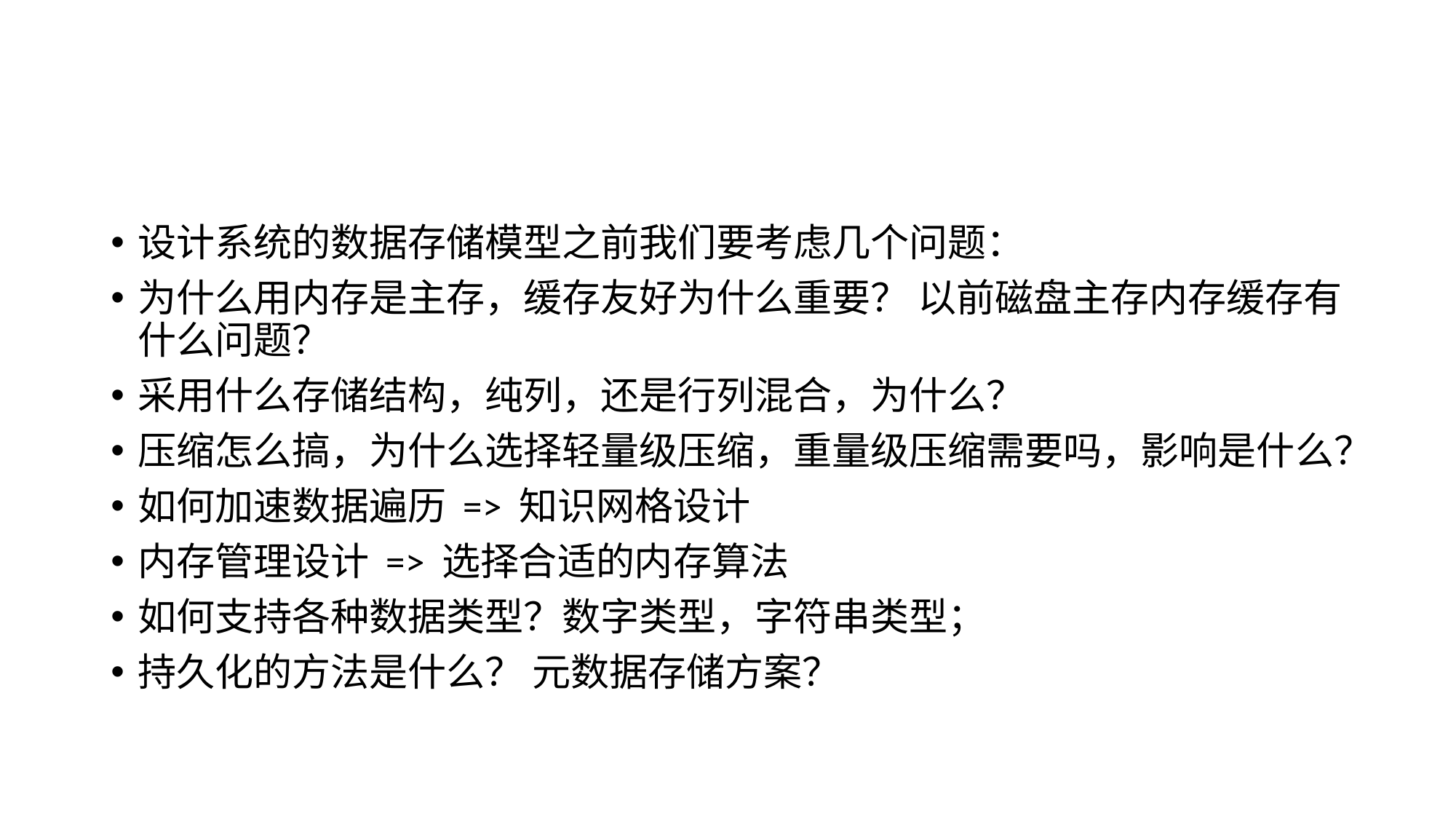

#
设计系统的数据存储模型之前我们要考虑几个问题：
为什么用内存是主存，缓存友好为什么重要？ 以前磁盘主存内存缓存有什么问题？
采用什么存储结构，纯列，还是行列混合，为什么？
压缩怎么搞，为什么选择轻量级压缩，重量级压缩需要吗，影响是什么？
如何加速数据遍历 => 知识网格设计
内存管理设计 => 选择合适的内存算法
如何支持各种数据类型？数字类型，字符串类型；
持久化的方法是什么？ 元数据存储方案？